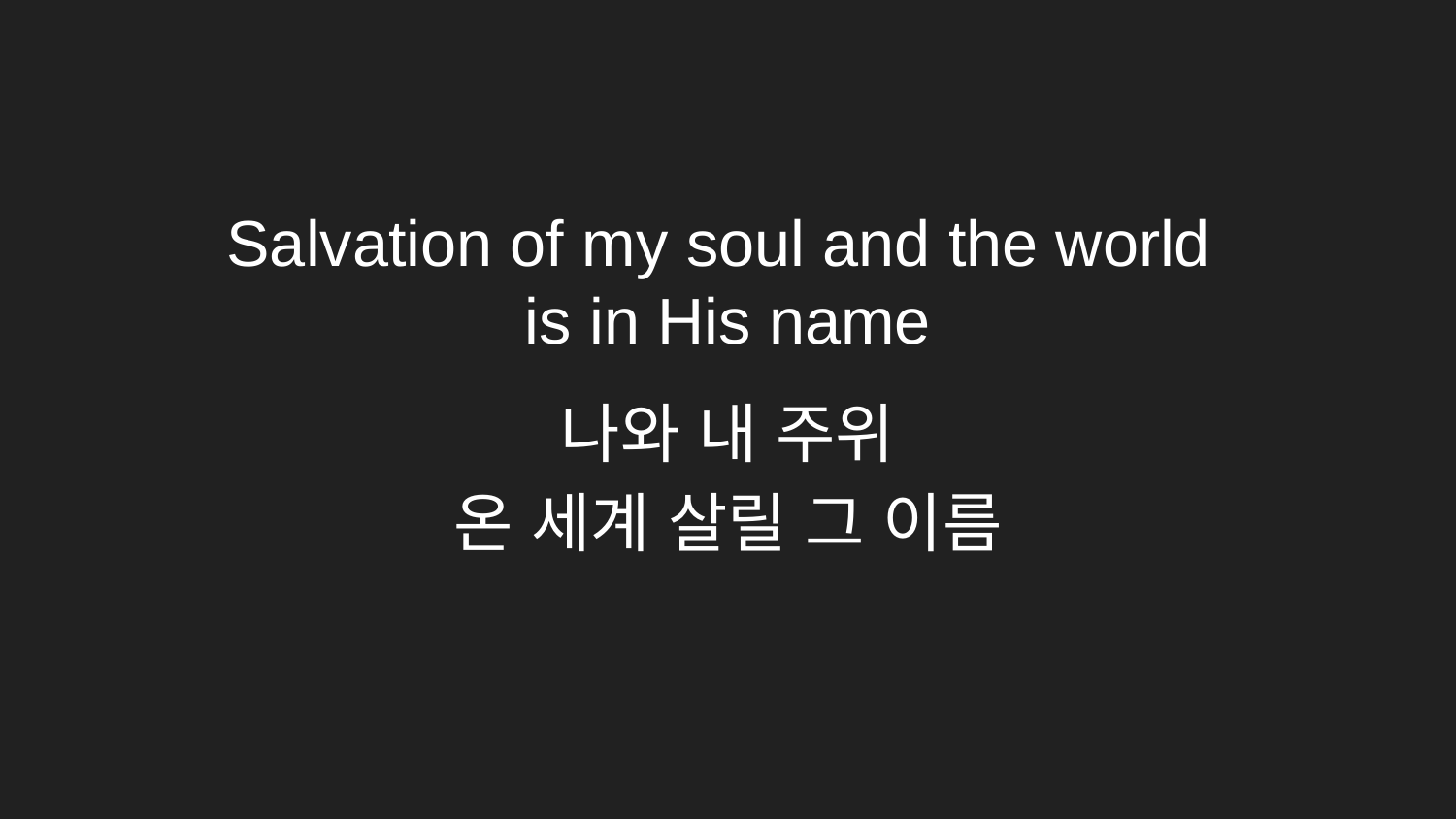

# Salvation of my soul and the world is in His name
나와 내 주위
온 세계 살릴 그 이름